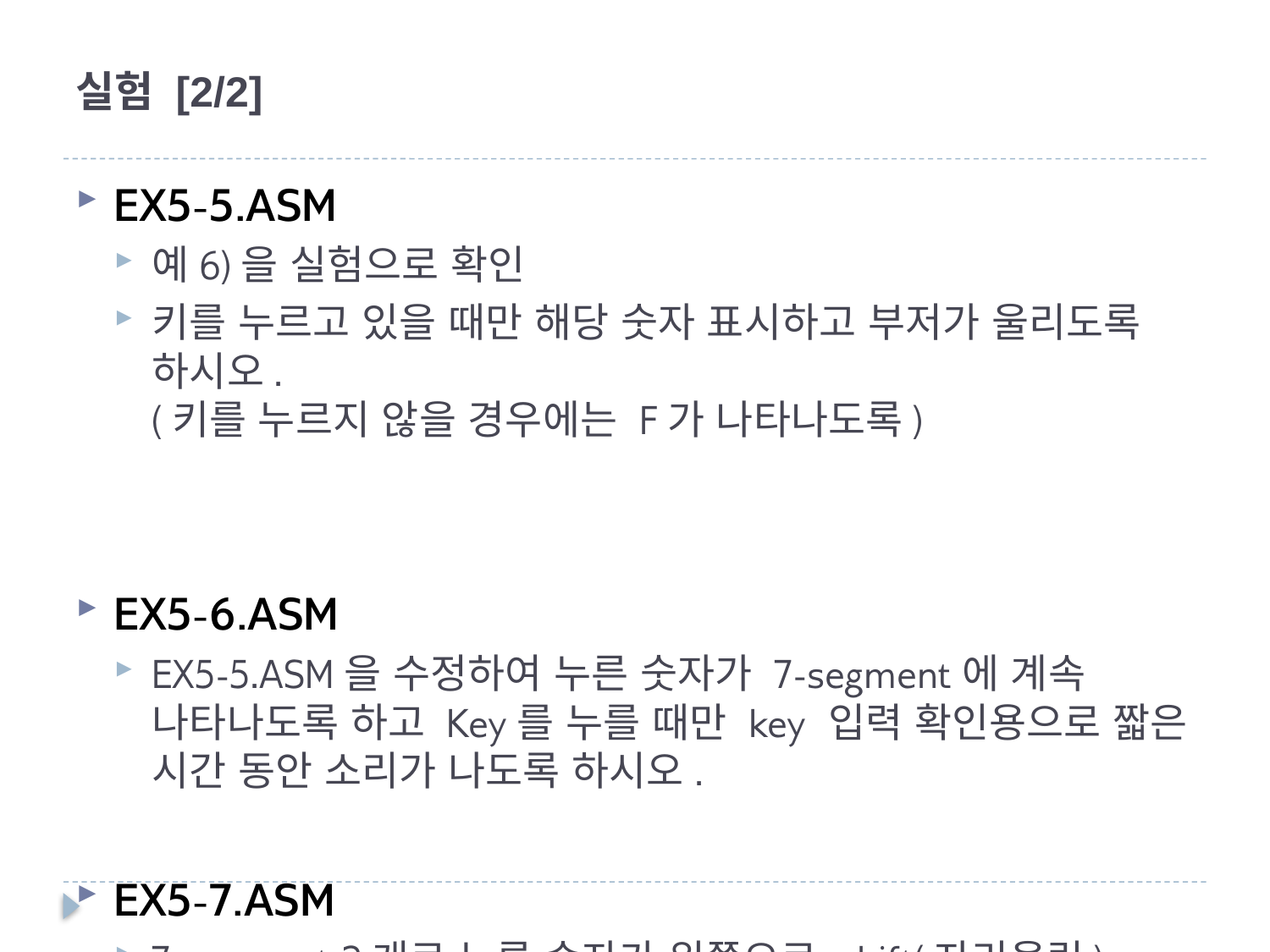

# 실험 [2/2]
EX5-5.ASM
예6)을 실험으로 확인
키를 누르고 있을 때만 해당 숫자 표시하고 부저가 울리도록 하시오.
(키를 누르지 않을 경우에는 F가 나타나도록)

EX5-6.ASM
EX5-5.ASM을 수정하여 누른 숫자가 7-segment에 계속 나타나도록 하고 Key를 누를 때만 key 입력 확인용으로 짧은 시간 동안 소리가 나도록 하시오.

EX5-7.ASM
7-segment 2개로 누른 숫자가 왼쪽으로 shift(자리올림)하도록 하시오.

10